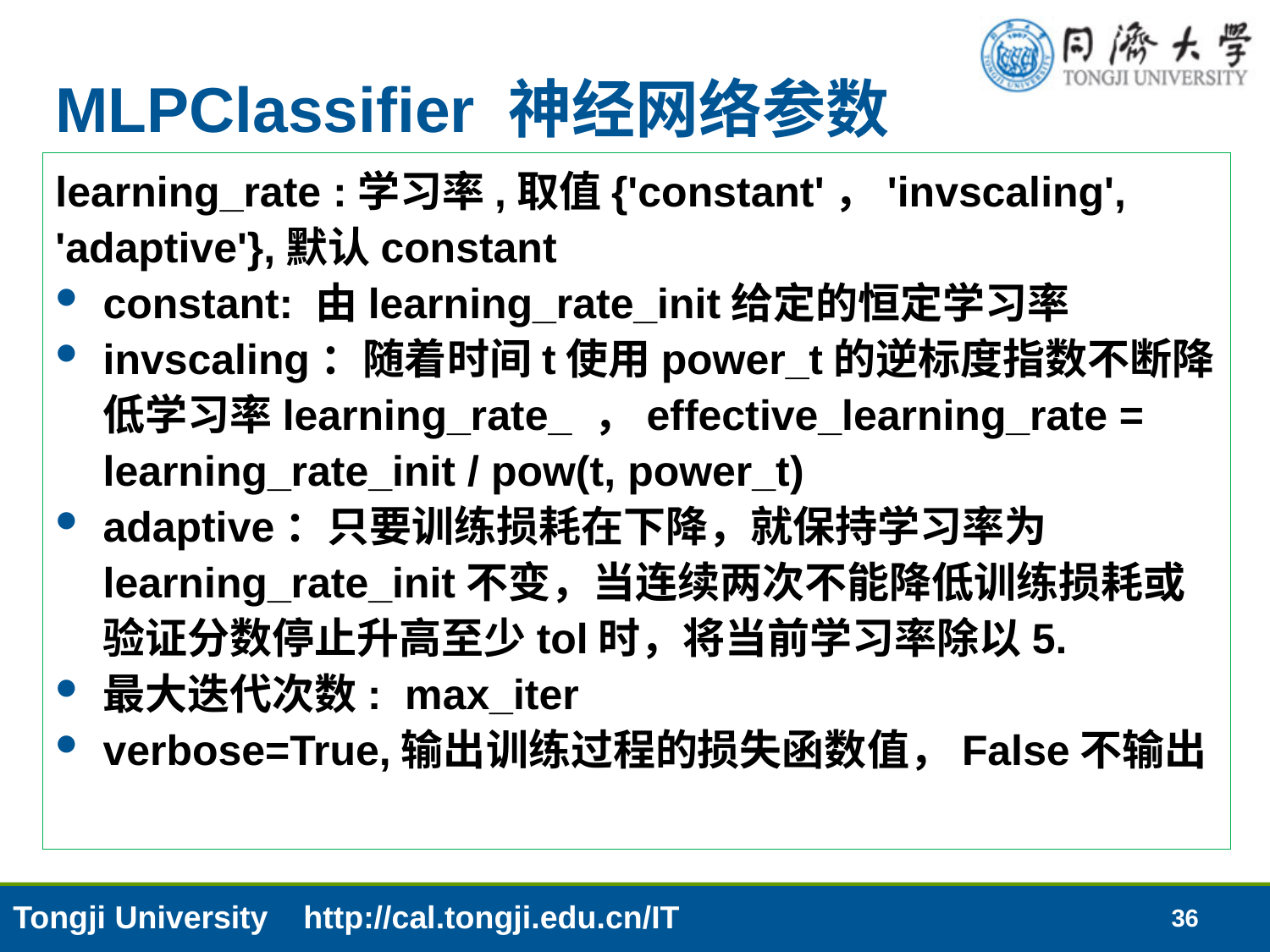

# MLPClassifier 神经网络参数
learning_rate :学习率,取值{'constant'，'invscaling', 'adaptive'},默认constant
constant: 由learning_rate_init给定的恒定学习率
invscaling：随着时间t使用power_t的逆标度指数不断降低学习率learning_rate_ ，effective_learning_rate = learning_rate_init / pow(t, power_t)
adaptive：只要训练损耗在下降，就保持学习率为learning_rate_init不变，当连续两次不能降低训练损耗或验证分数停止升高至少tol时，将当前学习率除以5.
最大迭代次数:  max_iter
verbose=True,输出训练过程的损失函数值，False不输出